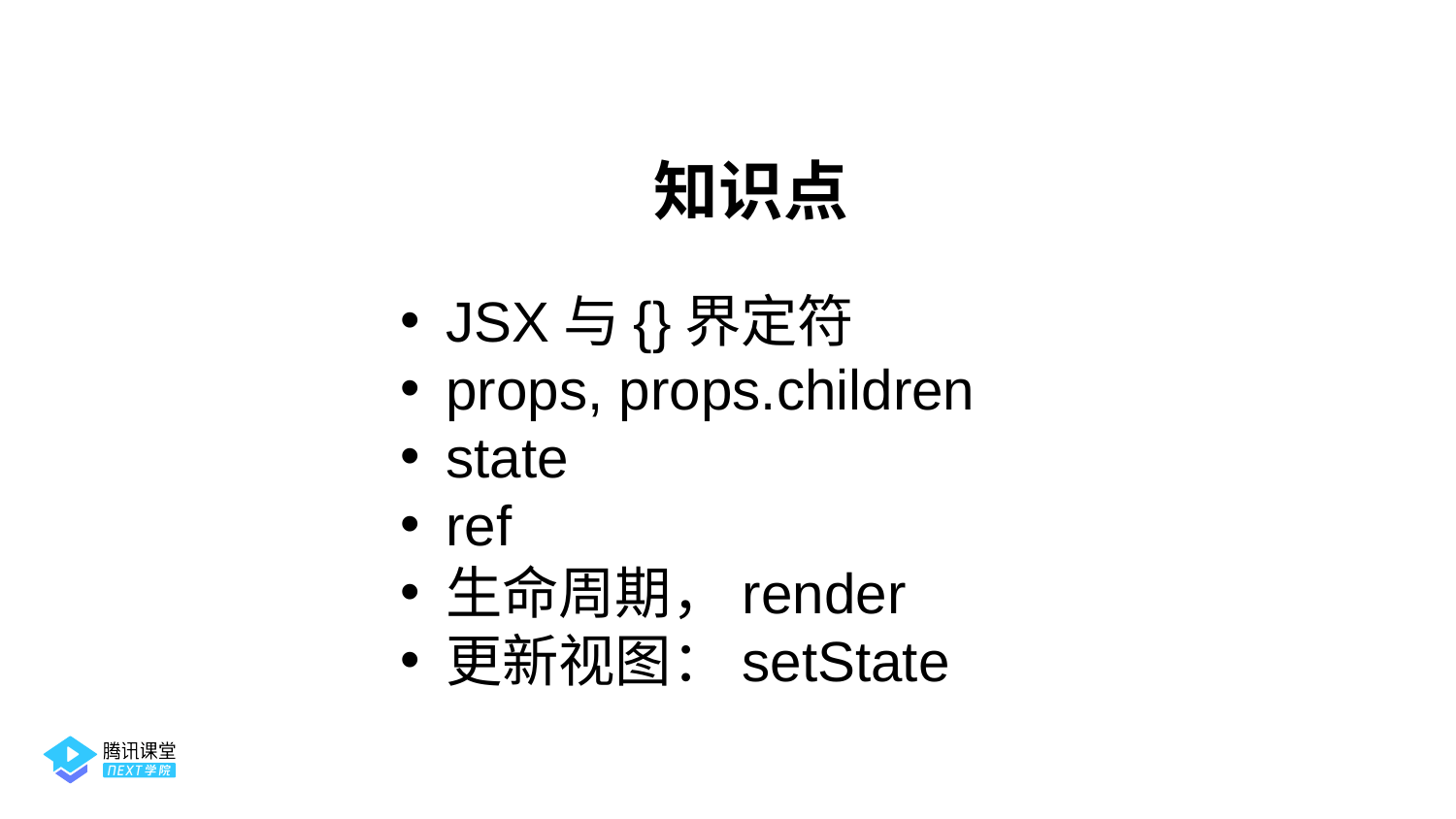

知识点
JSX与{}界定符
props, props.children
state
ref
生命周期，render
更新视图：setState